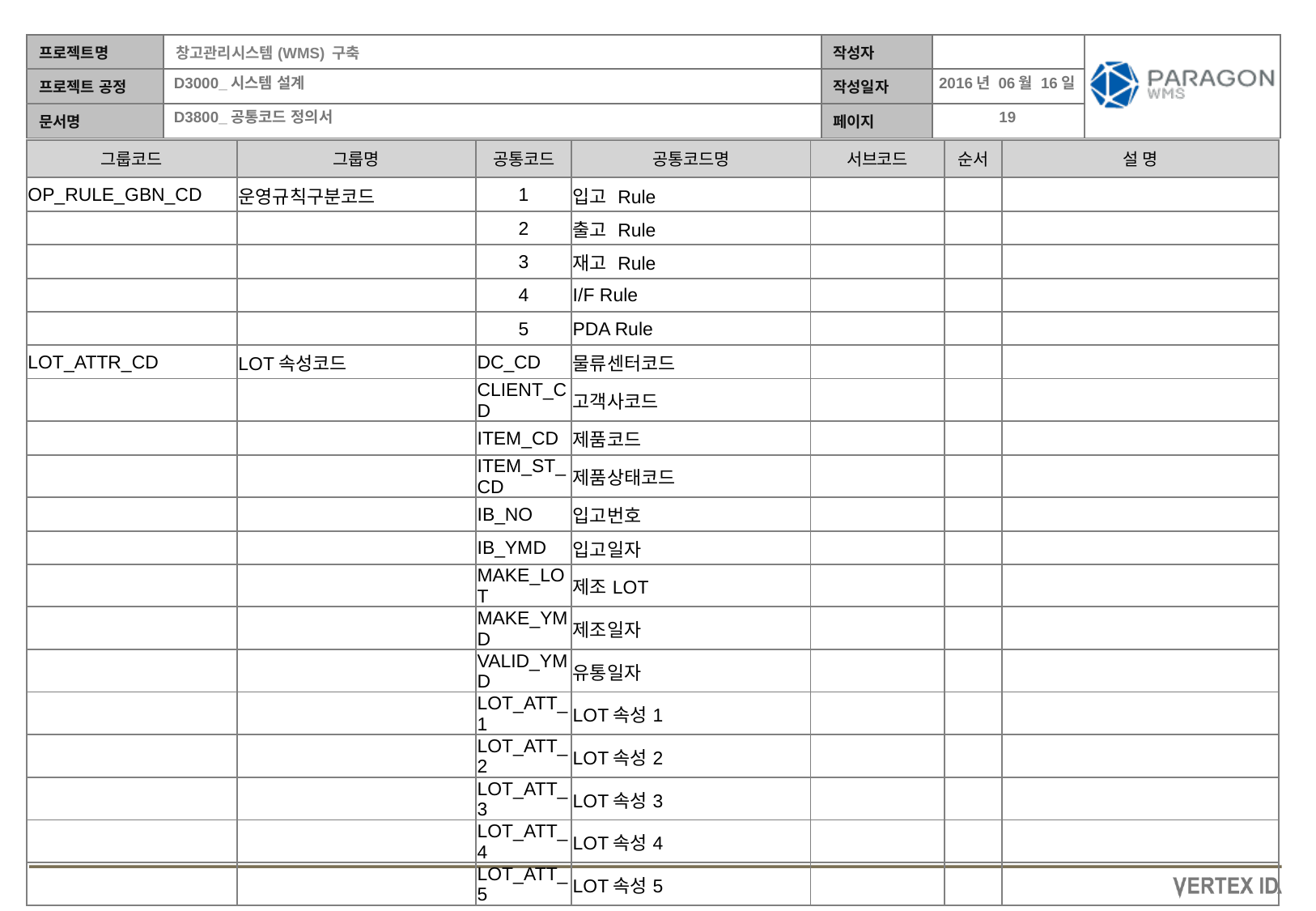

2016년 06월 16일
| 그룹코드 | 그룹명 | 공통코드 | 공통코드명 | 서브코드 | 순서 | 설 명 |
| --- | --- | --- | --- | --- | --- | --- |
| OP\_RULE\_GBN\_CD | 운영규칙구분코드 | 1 | 입고 Rule |  |  |  |
| --- | --- | --- | --- | --- | --- | --- |
|  |  | 2 | 출고 Rule |  |  |  |
|  |  | 3 | 재고 Rule |  |  |  |
|  |  | 4 | I/F Rule |  |  |  |
|  |  | 5 | PDA Rule |  |  |  |
| LOT\_ATTR\_CD | LOT속성코드 | DC\_CD | 물류센터코드 |  |  |  |
|  |  | CLIENT\_CD | 고객사코드 |  |  |  |
|  |  | ITEM\_CD | 제품코드 |  |  |  |
|  |  | ITEM\_ST\_CD | 제품상태코드 |  |  |  |
|  |  | IB\_NO | 입고번호 |  |  |  |
|  |  | IB\_YMD | 입고일자 |  |  |  |
|  |  | MAKE\_LOT | 제조LOT |  |  |  |
|  |  | MAKE\_YMD | 제조일자 |  |  |  |
|  |  | VALID\_YMD | 유통일자 |  |  |  |
|  |  | LOT\_ATT\_1 | LOT속성1 |  |  |  |
|  |  | LOT\_ATT\_2 | LOT속성2 |  |  |  |
|  |  | LOT\_ATT\_3 | LOT속성3 |  |  |  |
|  |  | LOT\_ATT\_4 | LOT속성4 |  |  |  |
|  |  | LOT\_ATT\_5 | LOT속성5 |  |  |  |